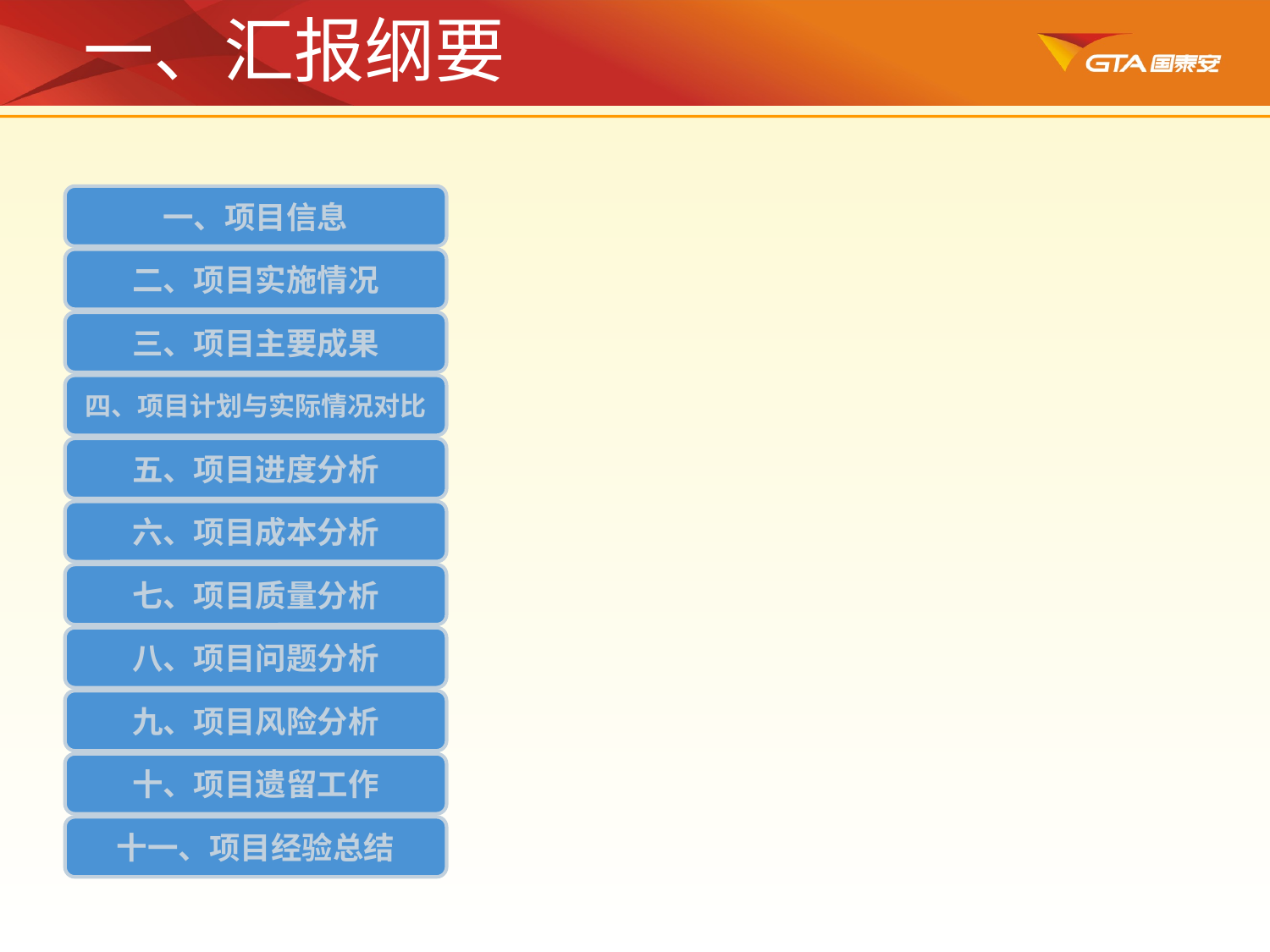

一、汇报纲要
一、项目信息
二、项目实施情况
三、项目主要成果
四、项目计划与实际情况对比
五、项目进度分析
六、项目成本分析
七、项目质量分析
八、项目问题分析
九、项目风险分析
十、项目遗留工作
十一、项目经验总结